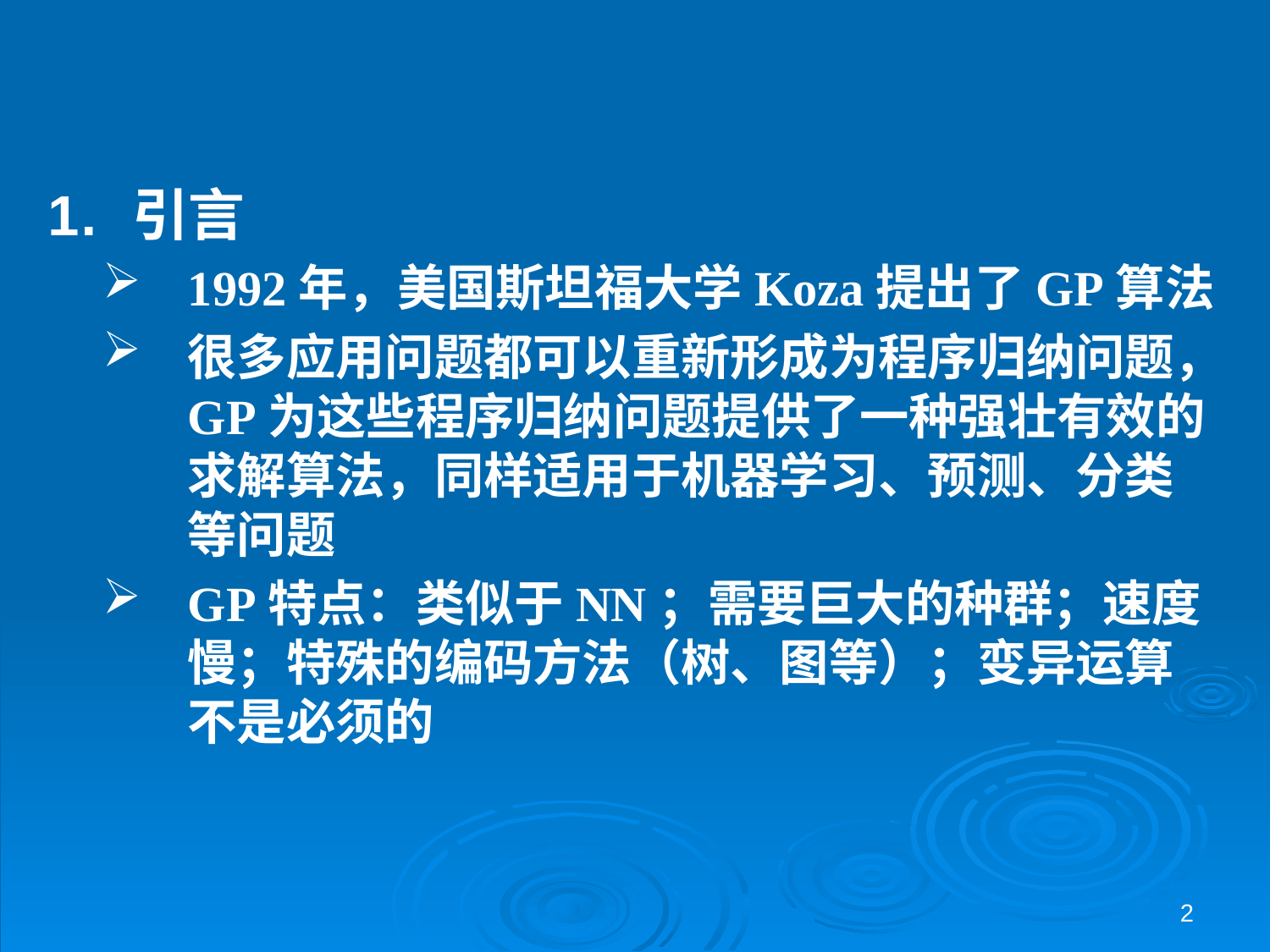

引言
1992年，美国斯坦福大学Koza提出了GP算法
很多应用问题都可以重新形成为程序归纳问题，GP为这些程序归纳问题提供了一种强壮有效的求解算法，同样适用于机器学习、预测、分类等问题
GP特点：类似于NN；需要巨大的种群；速度慢；特殊的编码方法（树、图等）；变异运算不是必须的
2